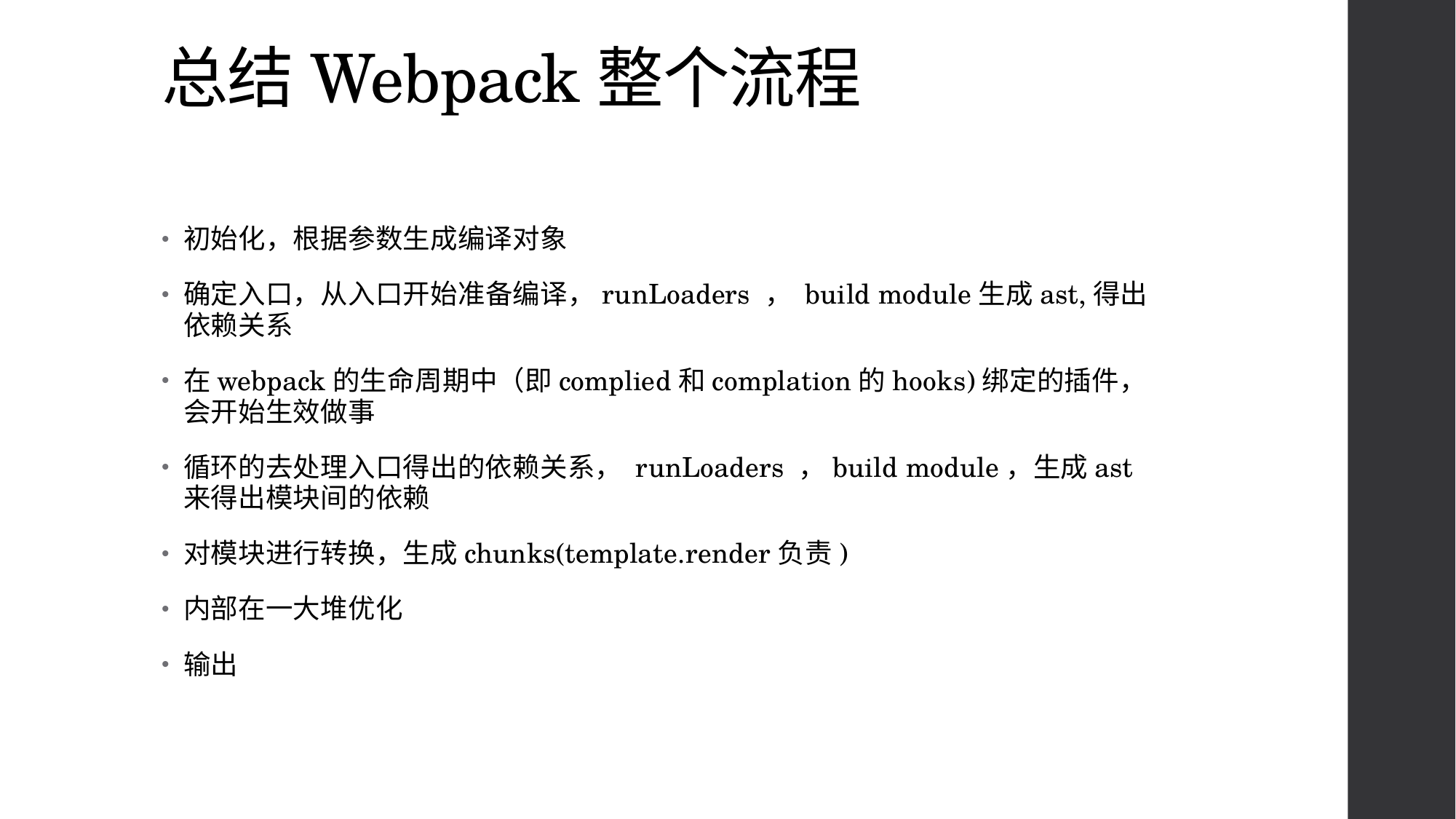

# 总结Webpack整个流程
初始化，根据参数生成编译对象
确定入口，从入口开始准备编译，runLoaders ， build module生成ast,得出依赖关系
在webpack的生命周期中（即complied和complation的hooks)绑定的插件，会开始生效做事
循环的去处理入口得出的依赖关系， runLoaders ，build module，生成ast来得出模块间的依赖
对模块进行转换，生成chunks(template.render负责)
内部在一大堆优化
输出